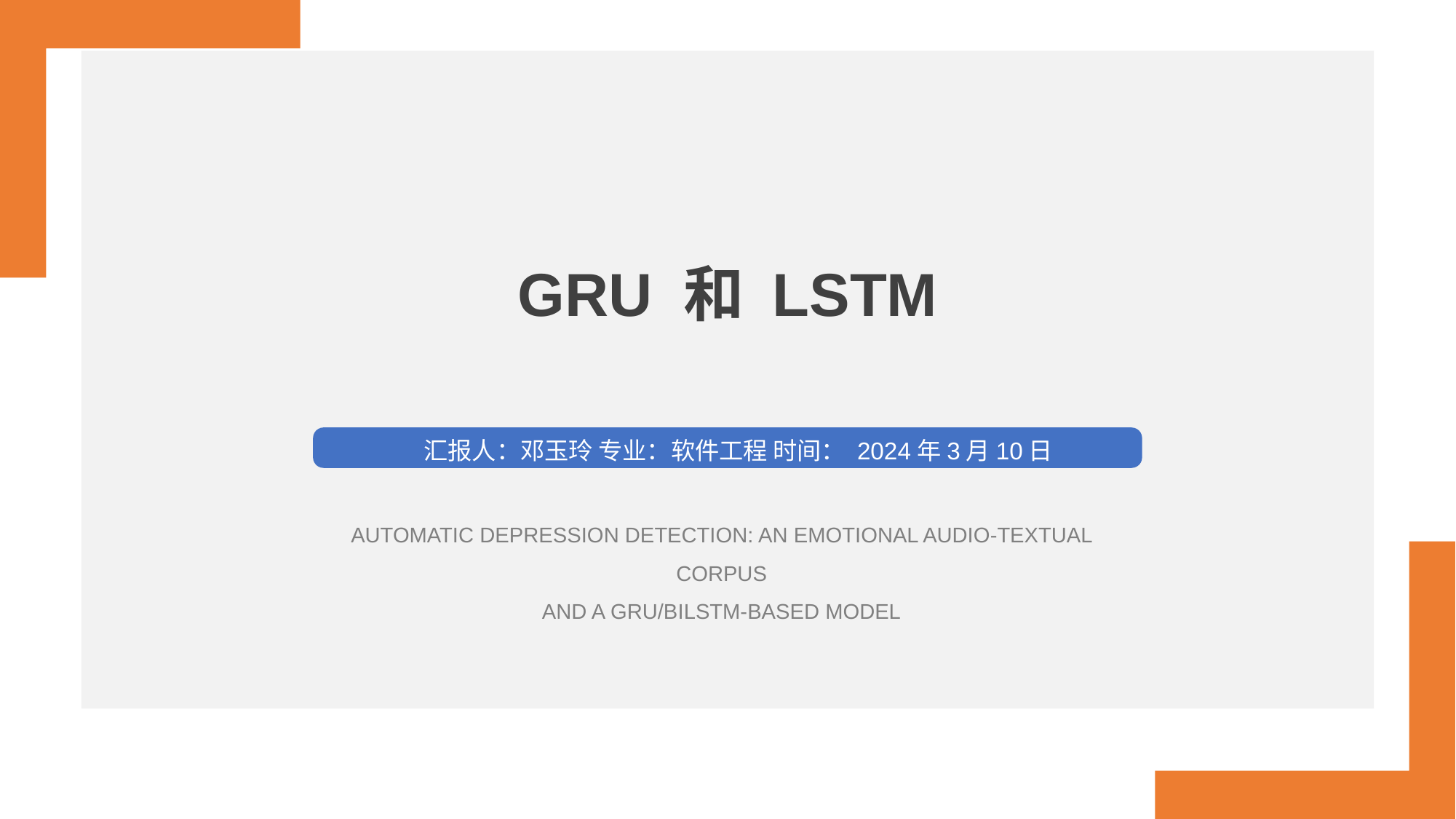

GRU 和 LSTM

汇报人：邓玉玲 专业：软件工程 时间： 2024年3月10日
AUTOMATIC DEPRESSION DETECTION: AN EMOTIONAL AUDIO-TEXTUAL CORPUS
AND A GRU/BILSTM-BASED MODEL